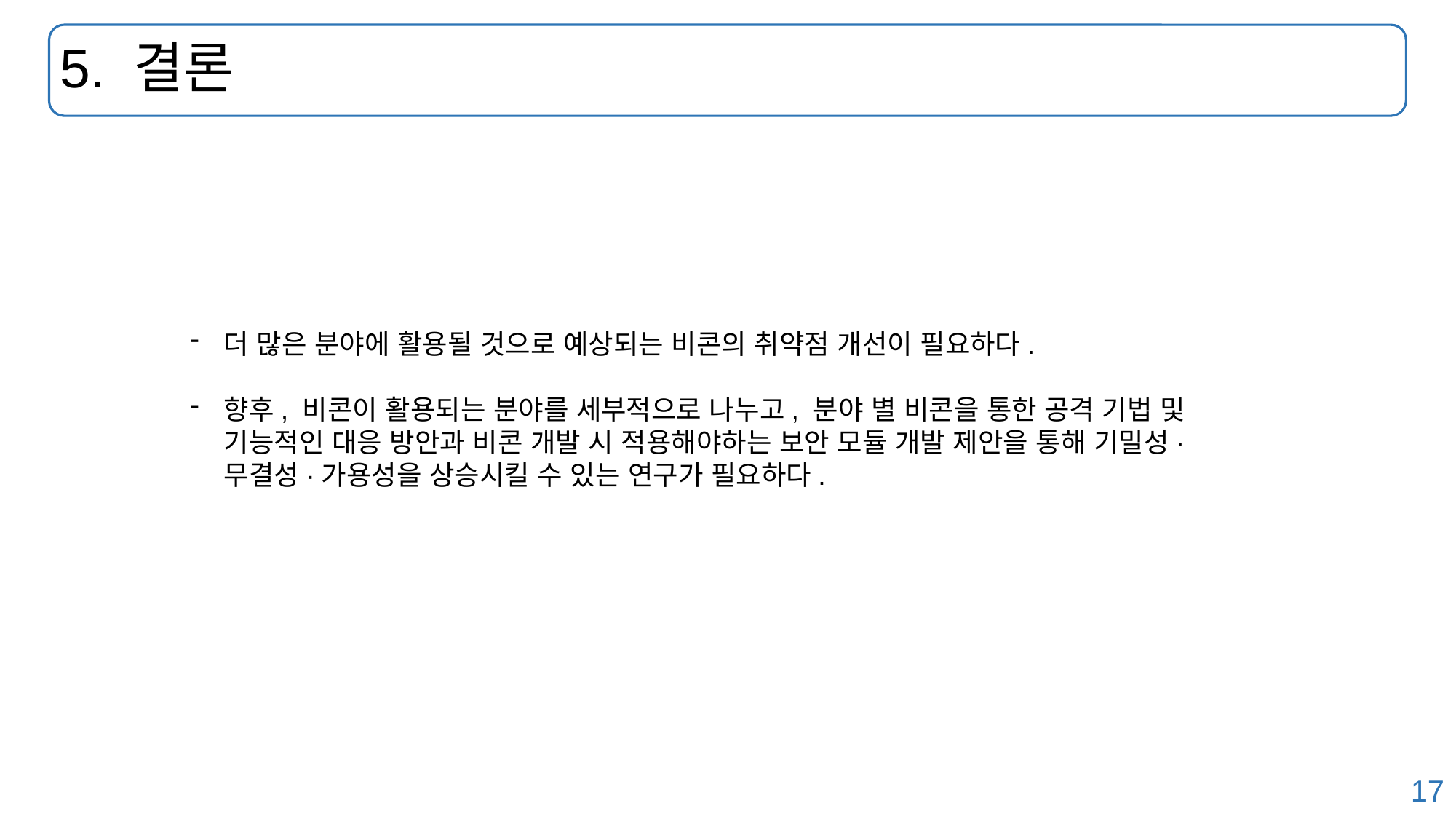

# 5. 결론
더 많은 분야에 활용될 것으로 예상되는 비콘의 취약점 개선이 필요하다.

향후, 비콘이 활용되는 분야를 세부적으로 나누고, 분야 별 비콘을 통한 공격 기법 및 기능적인 대응 방안과 비콘 개발 시 적용해야하는 보안 모듈 개발 제안을 통해 기밀성·무결성·가용성을 상승시킬 수 있는 연구가 필요하다.